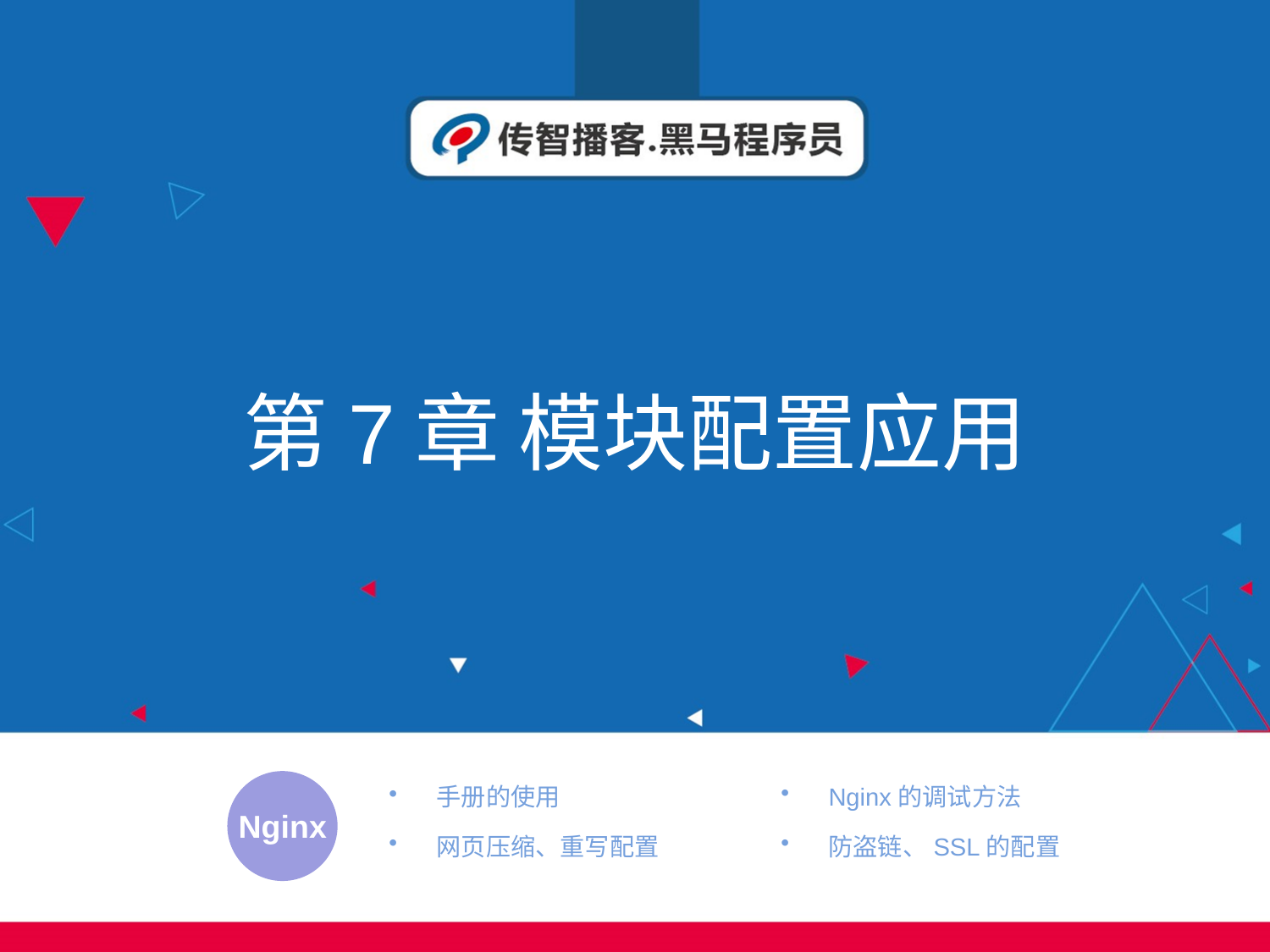

# 第7章 模块配置应用
Nginx的调试方法
防盗链、SSL的配置
手册的使用
网页压缩、重写配置